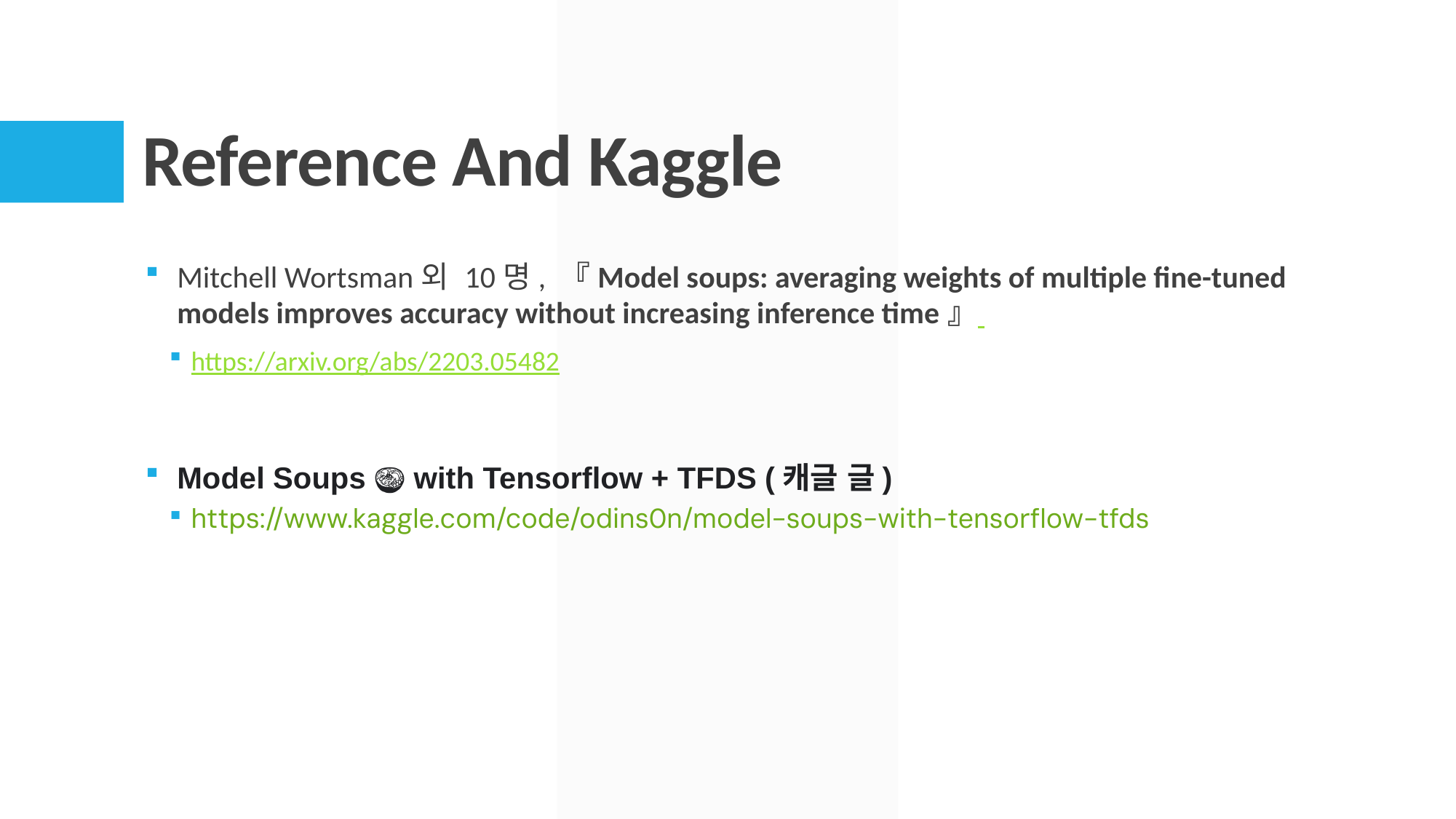

# Reference And Kaggle
Mitchell Wortsman외 10명, 『Model soups: averaging weights of multiple fine-tuned models improves accuracy without increasing inference time』
https://arxiv.org/abs/2203.05482

Model Soups 🍲 with Tensorflow + TFDS (캐글 글)
https://www.kaggle.com/code/odins0n/model-soups-with-tensorflow-tfds